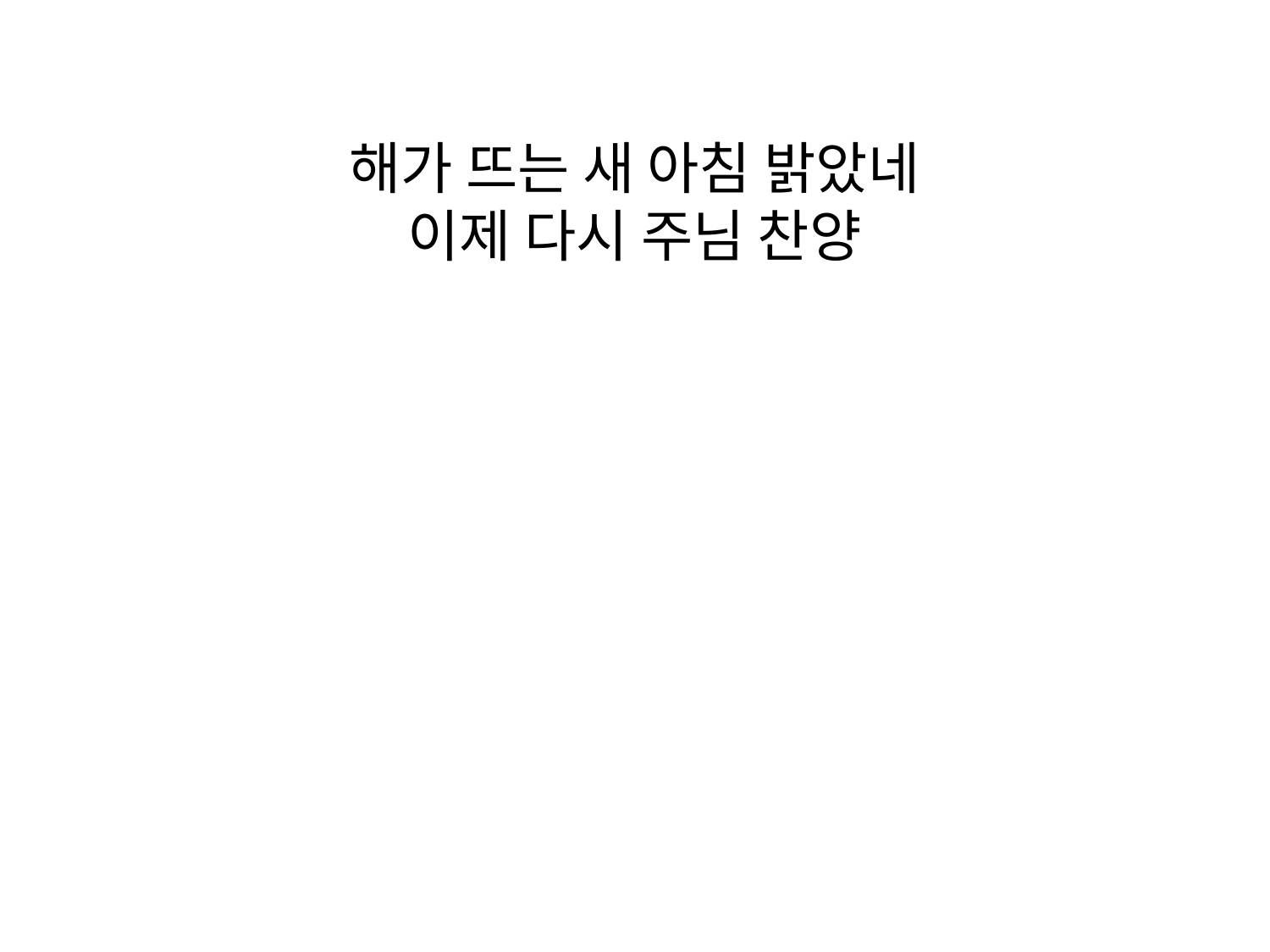

#
해가 뜨는 새 아침 밝았네
이제 다시 주님 찬양